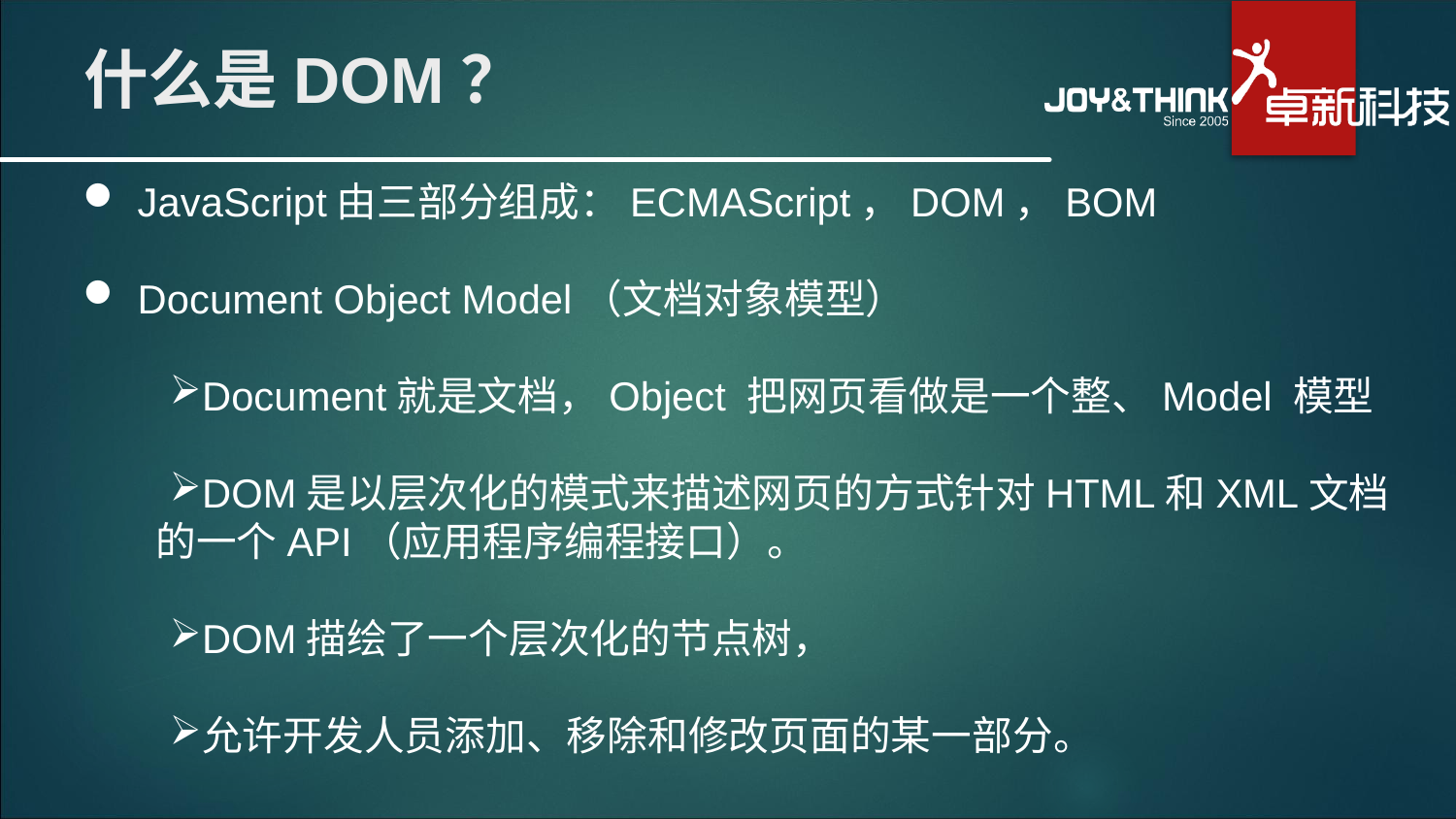

# 什么是DOM？
JavaScript由三部分组成：ECMAScript，DOM，BOM

Document Object Model（文档对象模型）

Document就是文档，Object 把网页看做是一个整、Model 模型

DOM是以层次化的模式来描述网页的方式针对HTML和XML文档的一个API（应用程序编程接口）。

DOM描绘了一个层次化的节点树，

允许开发人员添加、移除和修改页面的某一部分。